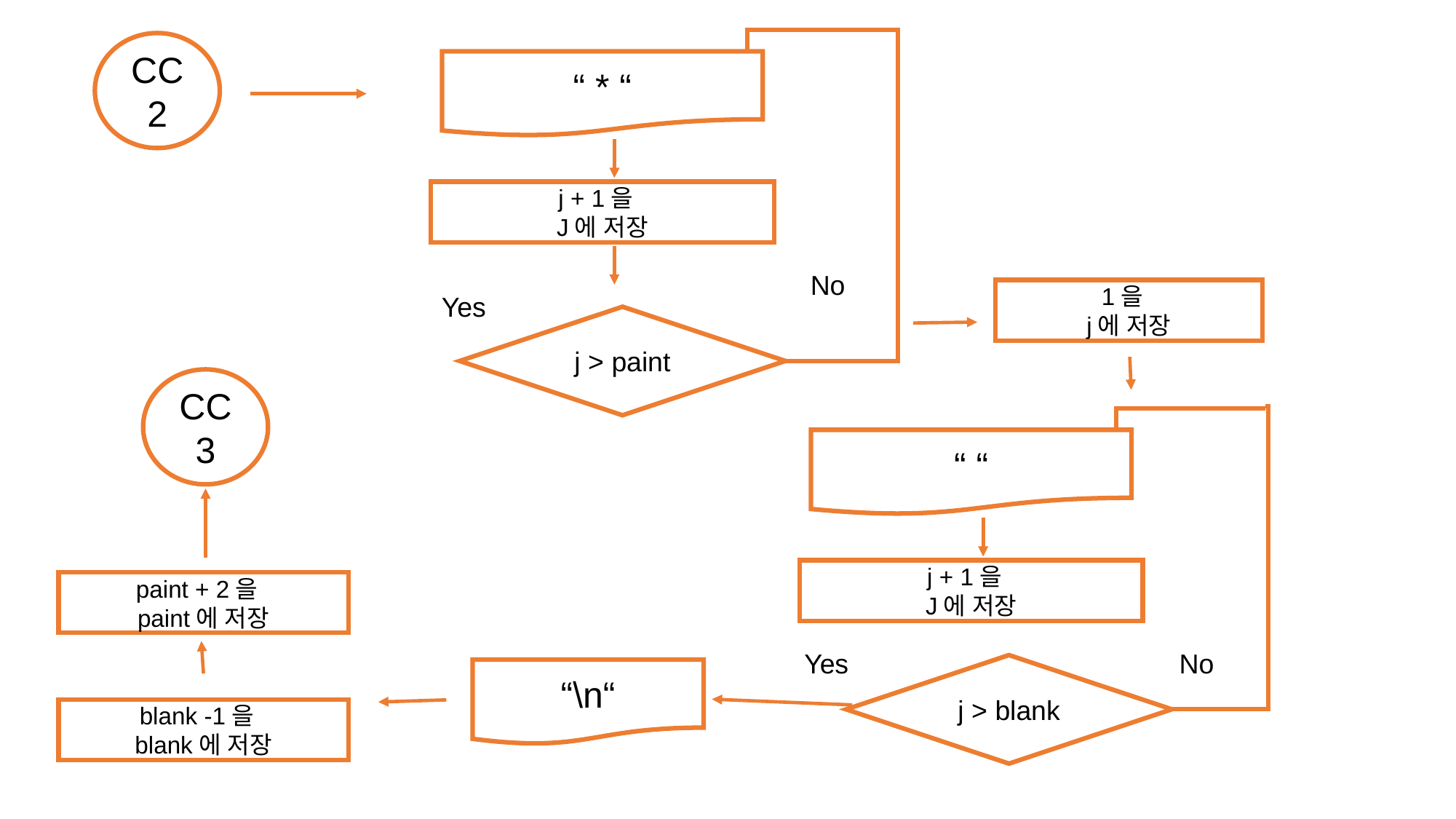

CC2
“ * “
j + 1을
J에 저장
No
1을
j에 저장
Yes
j > paint
CC3
“ “
j + 1을
J에 저장
paint + 2을
paint에 저장
Yes
No
j > blank
“\n“
blank -1을
blank에 저장